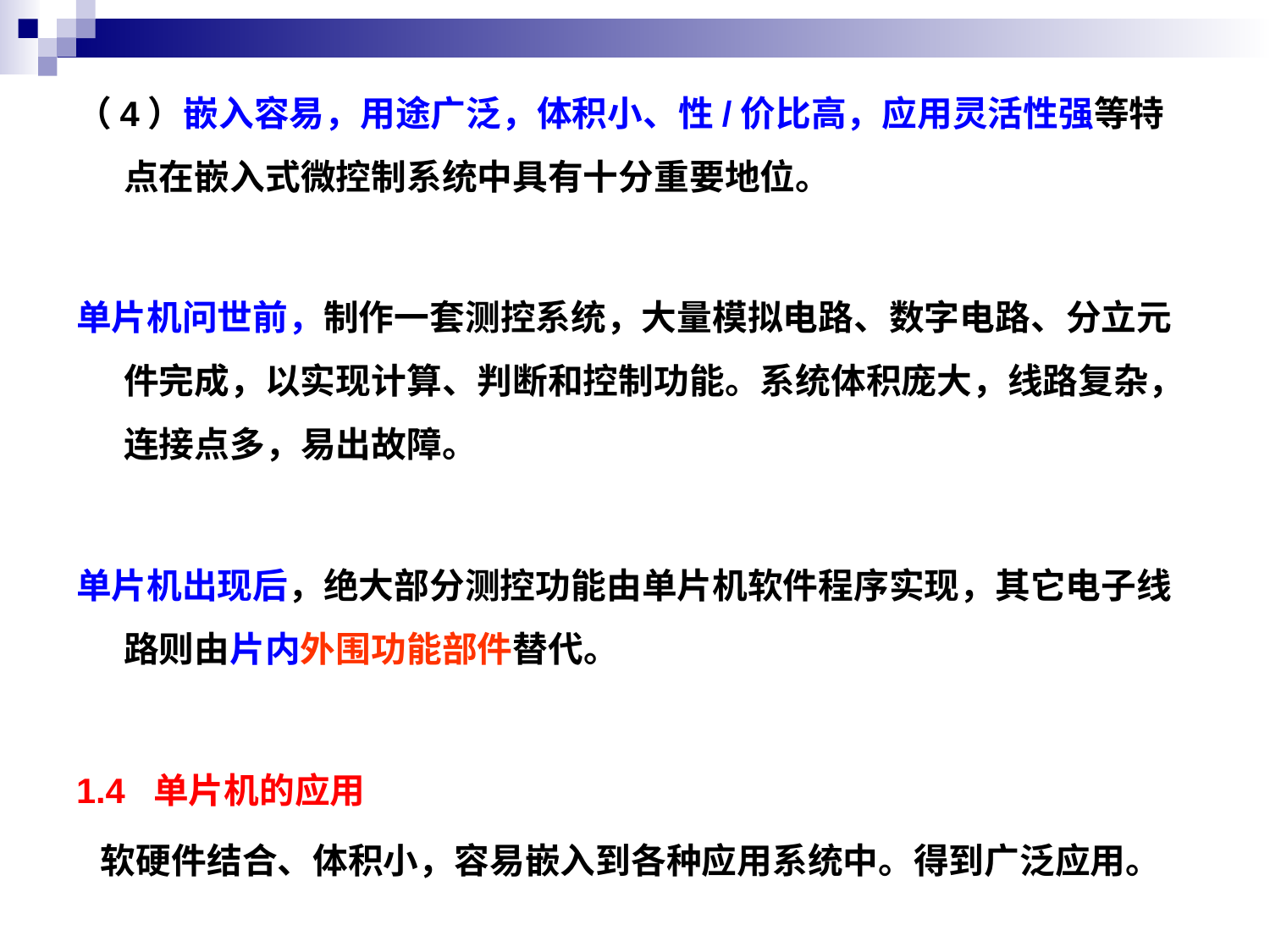

# （4）嵌入容易，用途广泛，体积小、性/价比高，应用灵活性强等特点在嵌入式微控制系统中具有十分重要地位。

单片机问世前，制作一套测控系统，大量模拟电路、数字电路、分立元件完成，以实现计算、判断和控制功能。系统体积庞大，线路复杂，连接点多，易出故障。

单片机出现后，绝大部分测控功能由单片机软件程序实现，其它电子线路则由片内外围功能部件替代。

1.4  单片机的应用
  软硬件结合、体积小，容易嵌入到各种应用系统中。得到广泛应用。
12